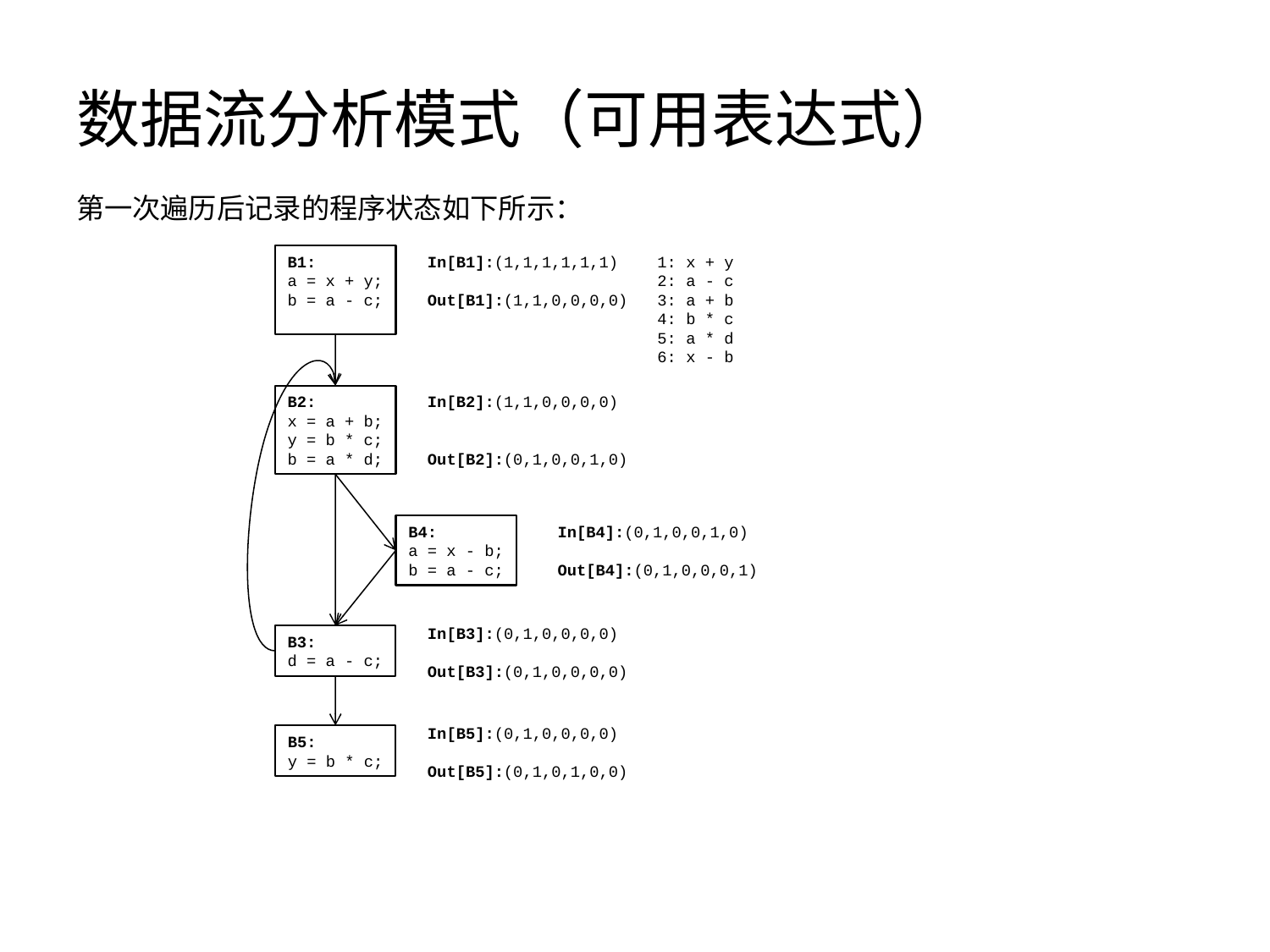

# 数据流分析模式（可用表达式）
第一次遍历后记录的程序状态如下所示：

B1:
a = x + y;
b = a - c;
In[B1]:(1,1,1,1,1,1)
1: x + y
2: a - c
3: a + b
4: b * c
5: a * d
6: x - b
Out[B1]:(1,1,0,0,0,0)
B2:
x = a + b;
y = b * c;
b = a * d;
In[B2]:(1,1,0,0,0,0)
Out[B2]:(0,1,0,0,1,0)
B4:
a = x - b;
b = a - c;
In[B4]:(0,1,0,0,1,0)
Out[B4]:(0,1,0,0,0,1)
In[B3]:(0,1,0,0,0,0)
B3:
d = a - c;
Out[B3]:(0,1,0,0,0,0)
In[B5]:(0,1,0,0,0,0)
B5:
y = b * c;
Out[B5]:(0,1,0,1,0,0)